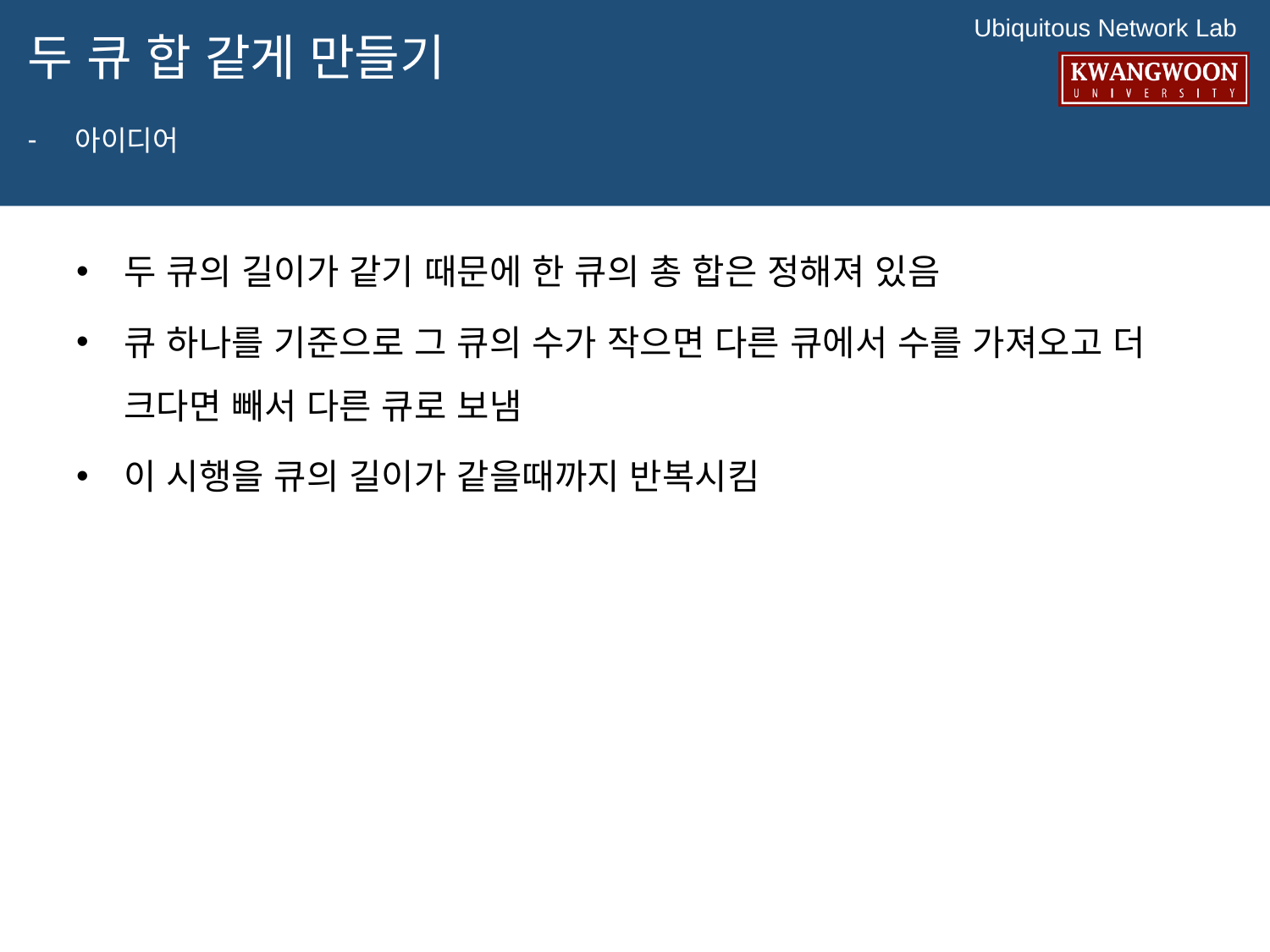

# 두 큐 합 같게 만들기
아이디어
두 큐의 길이가 같기 때문에 한 큐의 총 합은 정해져 있음
큐 하나를 기준으로 그 큐의 수가 작으면 다른 큐에서 수를 가져오고 더 크다면 빼서 다른 큐로 보냄
이 시행을 큐의 길이가 같을때까지 반복시킴